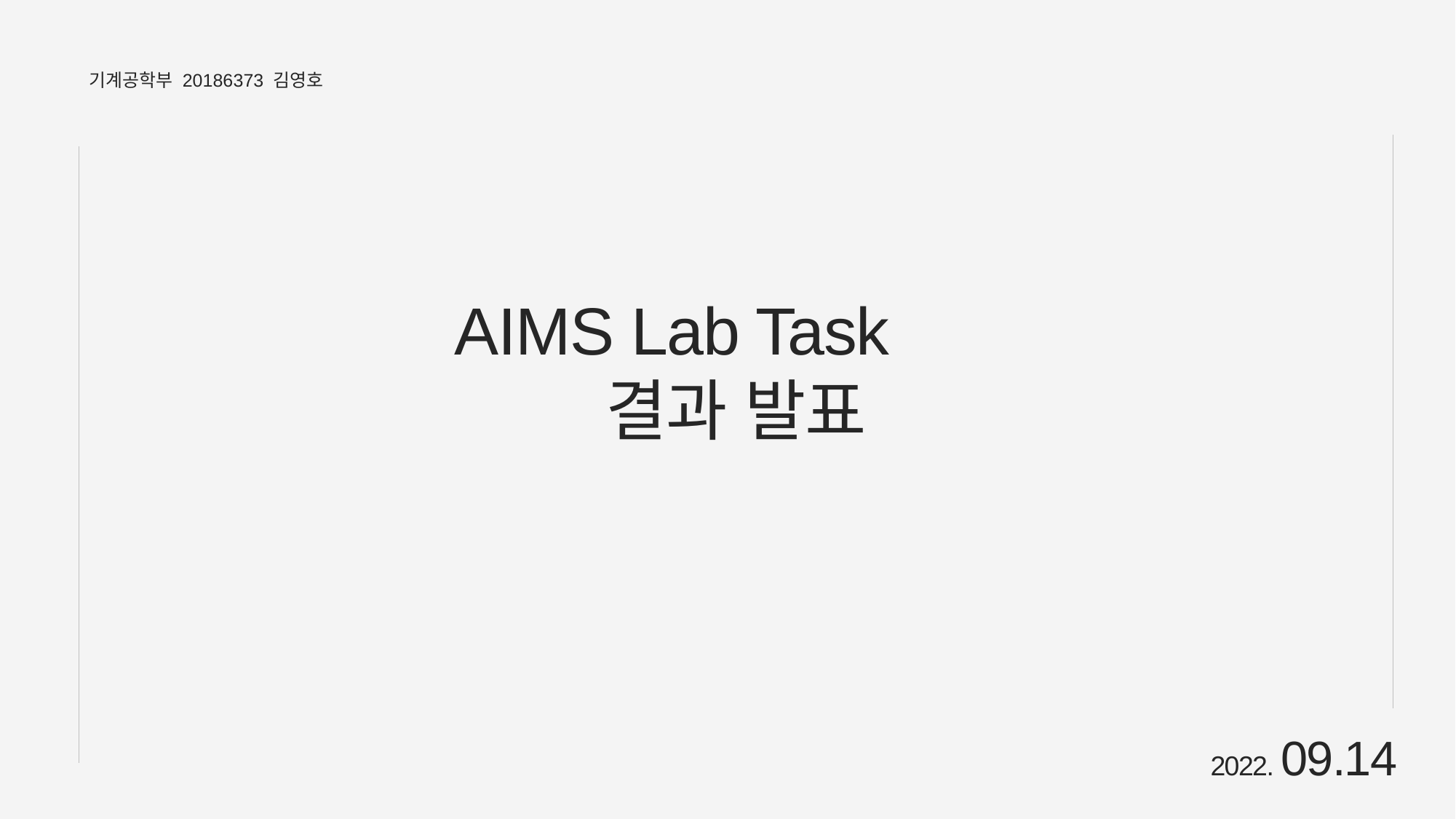

기계공학부 20186373 김영호
AIMS Lab Task
결과 발표
2022. 09.14